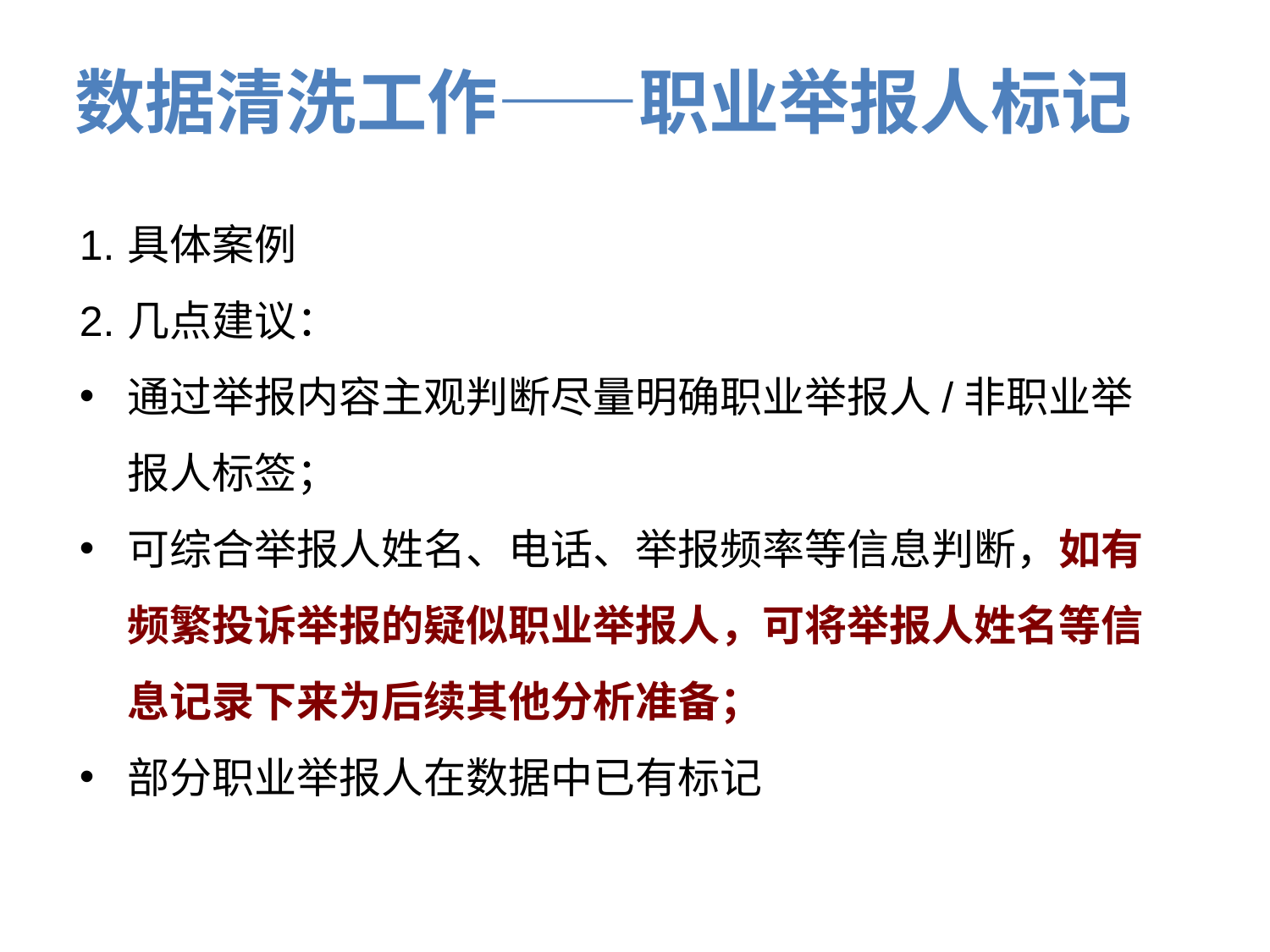

数据清洗工作——职业举报人标记
具体案例
几点建议：
通过举报内容主观判断尽量明确职业举报人/非职业举报人标签；
可综合举报人姓名、电话、举报频率等信息判断，如有频繁投诉举报的疑似职业举报人，可将举报人姓名等信息记录下来为后续其他分析准备；
部分职业举报人在数据中已有标记